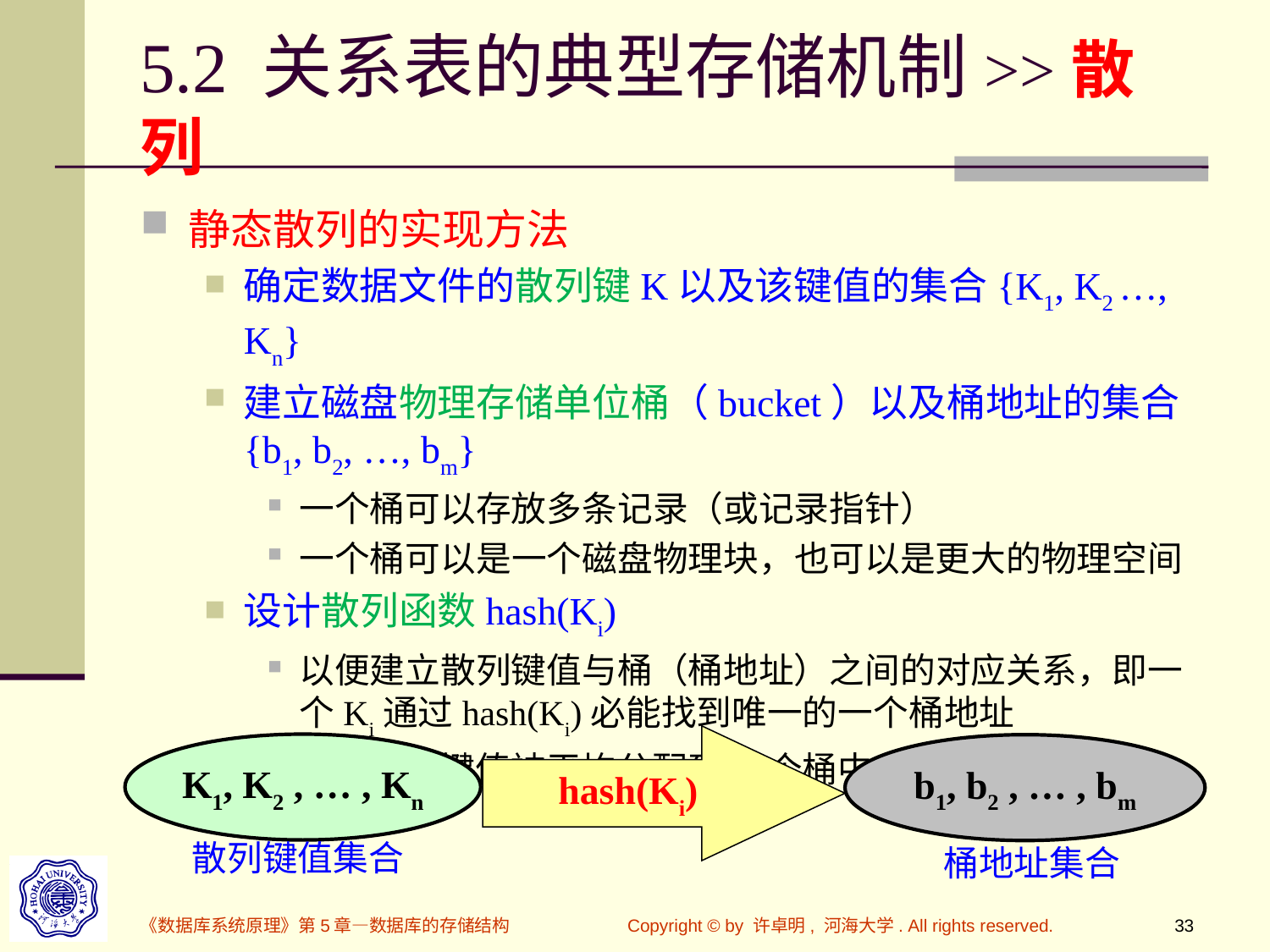

# 5.2 关系表的典型存储机制>>散列
静态散列的实现方法
确定数据文件的散列键K以及该键值的集合{K1, K2 …, Kn}
建立磁盘物理存储单位桶（bucket）以及桶地址的集合
{b1, b2, …, bm}
一个桶可以存放多条记录（或记录指针）
一个桶可以是一个磁盘物理块，也可以是更大的物理空间
设计散列函数hash(Ki)
以便建立散列键值与桶（桶地址）之间的对应关系，即一个Ki通过hash(Ki)必能找到唯一的一个桶地址
使得n个键值被平均分配到m个桶中去
hash(Ki)
K1, K2 , … , Kn
b1, b2 , … , bm
散列键值集合
桶地址集合
《数据库系统原理》第5章—数据库的存储结构
Copyright © by 许卓明, 河海大学. All rights reserved.
33